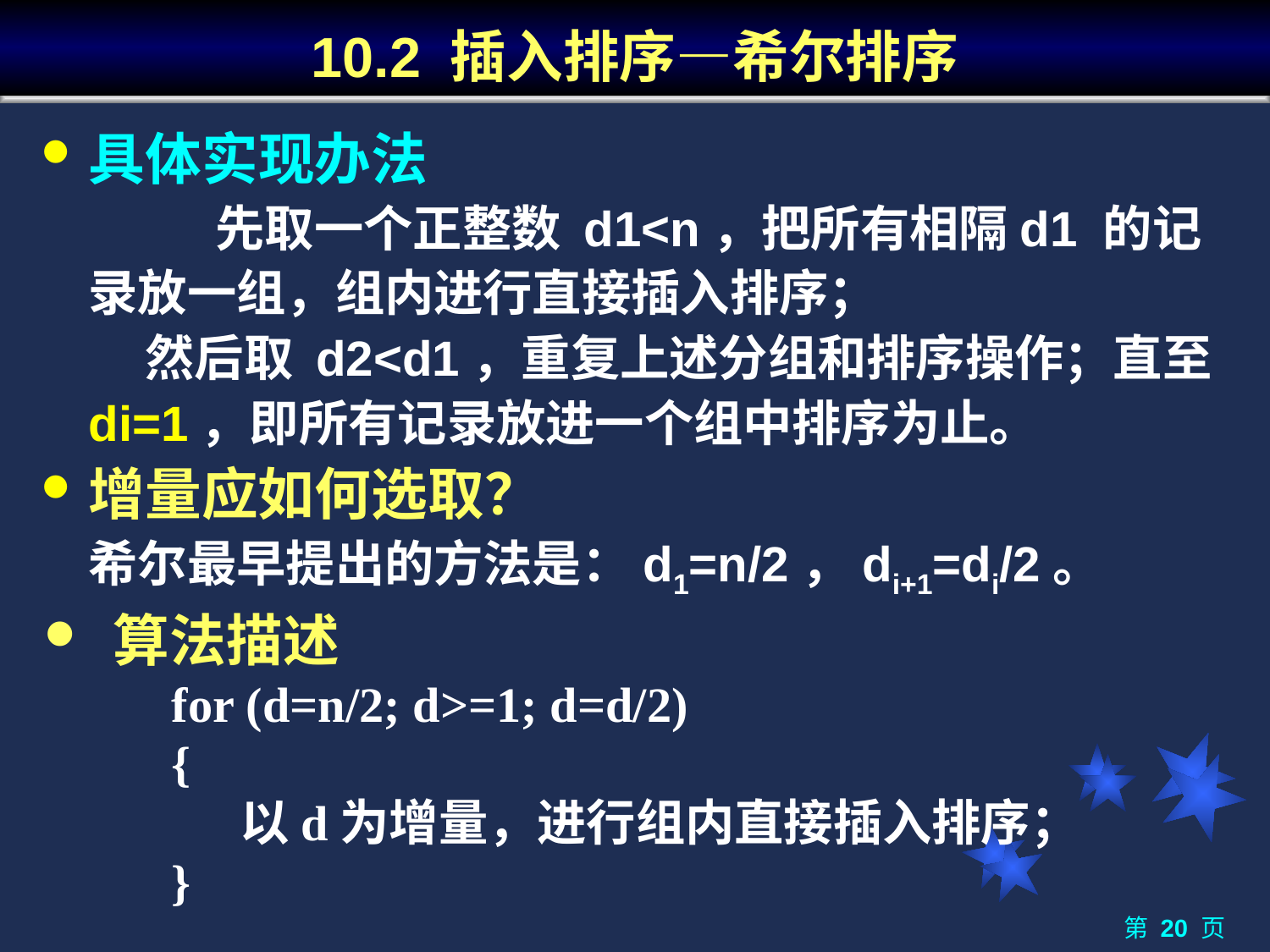

# 10.2 插入排序—希尔排序
具体实现办法
		先取一个正整数 d1<n，把所有相隔d1 的记录放一组，组内进行直接插入排序；
	    然后取 d2<d1，重复上述分组和排序操作；直至 di=1，即所有记录放进一个组中排序为止。
增量应如何选取？
	希尔最早提出的方法是：d1=n/2，di+1=di/2。
 算法描述
	for (d=n/2; d>=1; d=d/2)
	{
	     以d为增量，进行组内直接插入排序；
	}
第 20 页